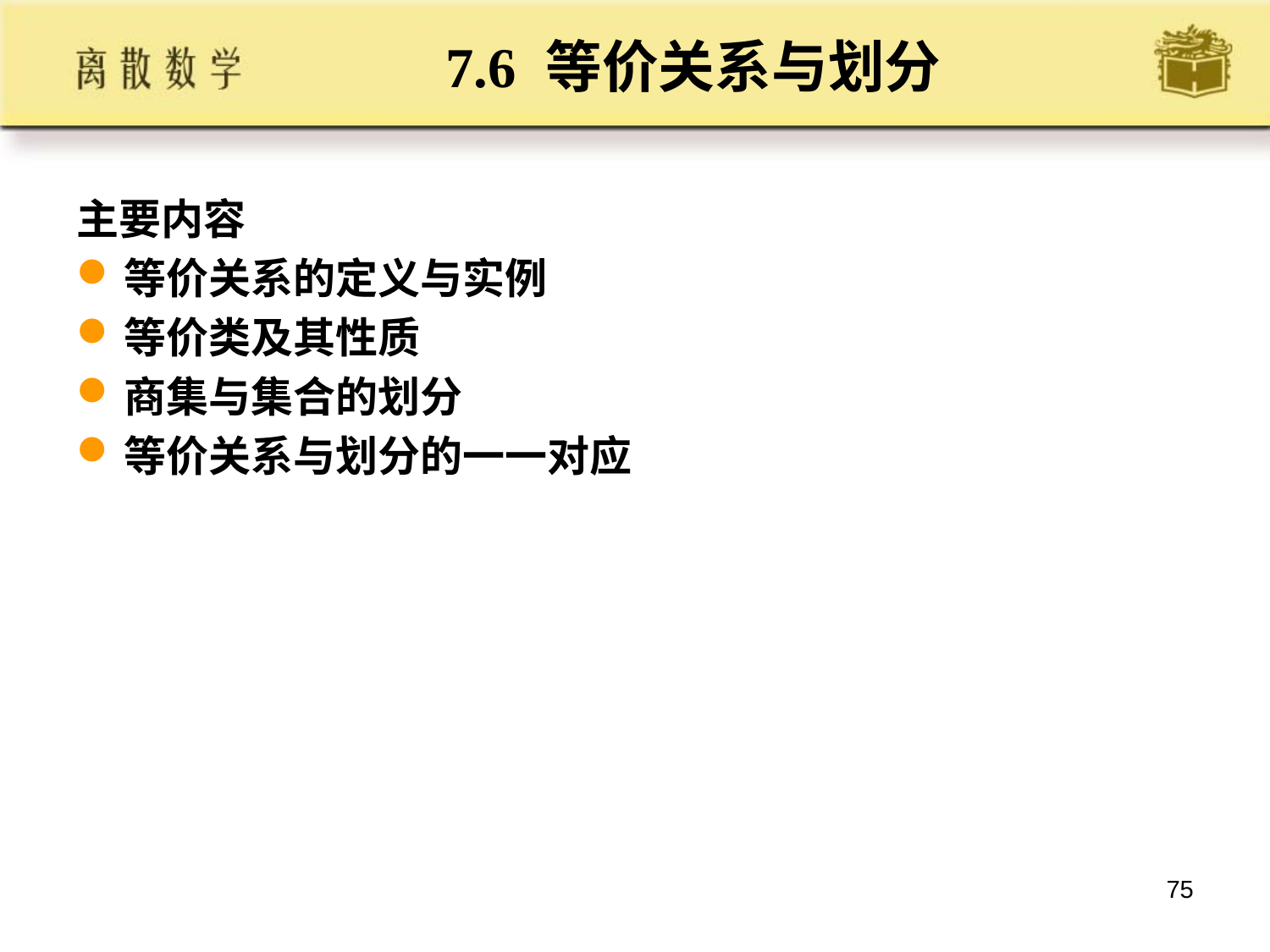

# 7.6 等价关系与划分
主要内容
等价关系的定义与实例
等价类及其性质
商集与集合的划分
等价关系与划分的一一对应
75